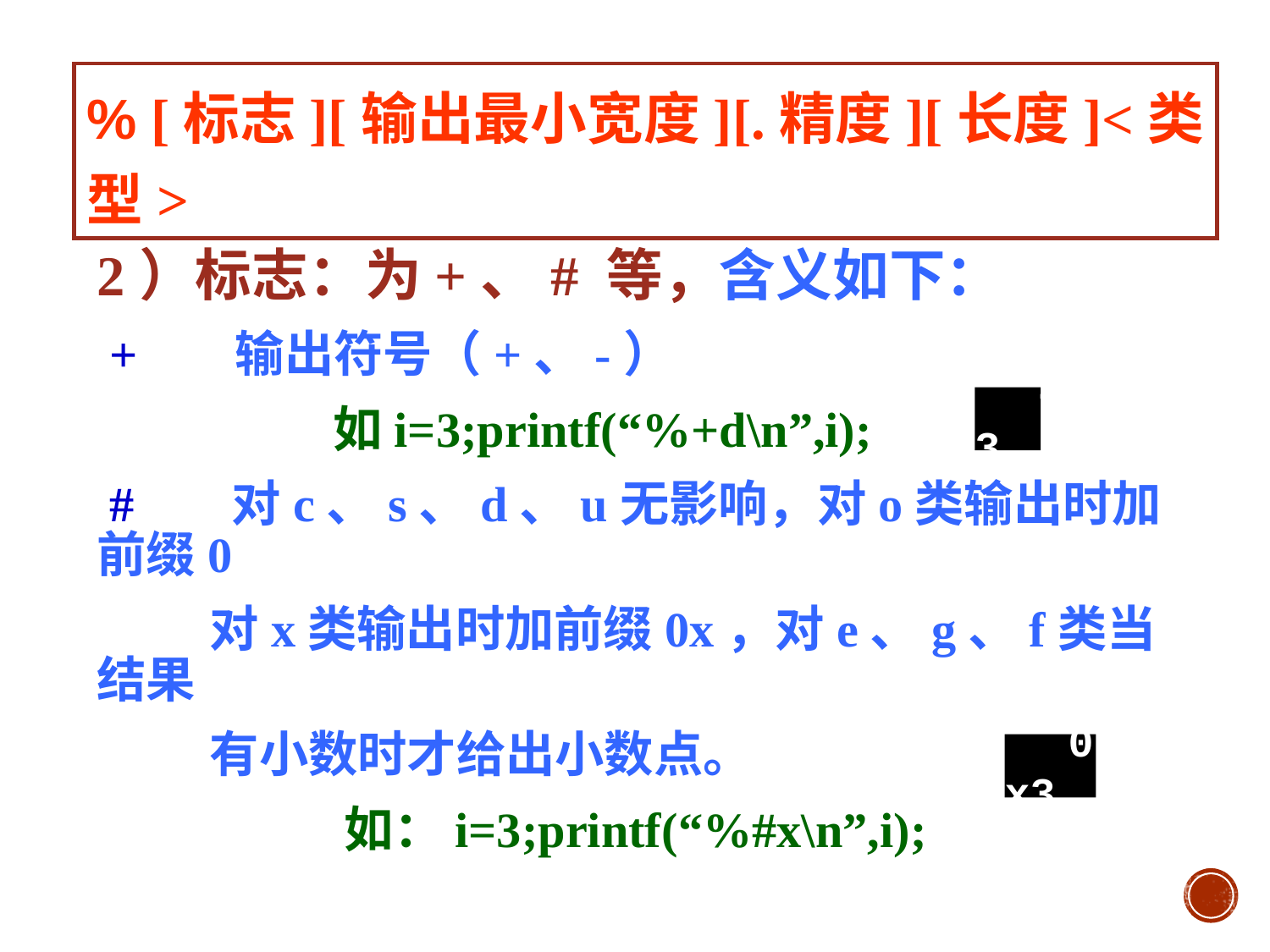

% [标志][输出最小宽度][.精度][长度]<类型>
2）标志：为+、# 等，含义如下：
 +       输出符号（+、-）
                    如i=3;printf(“%+d\n”,i);
 #       对c、s、d、u无影响，对o类输出时加前缀0
         对x类输出时加前缀0x，对e、g、f类当结果
         有小数时才给出小数点。
                     如：i=3;printf(“%#x\n”,i);

+3
0x3